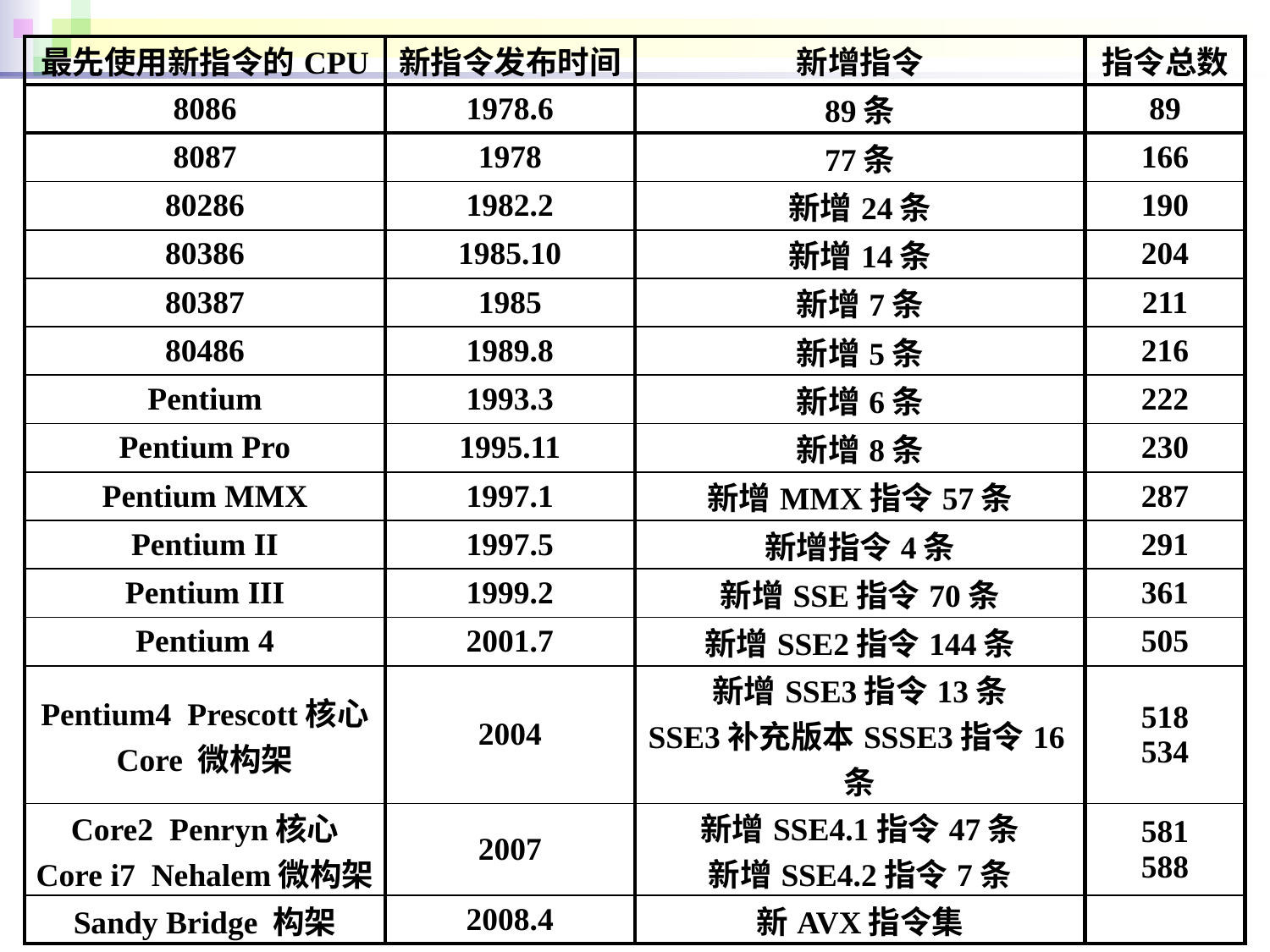

| 最先使用新指令的CPU | 新指令发布时间 | 新增指令 | 指令总数 |
| --- | --- | --- | --- |
| 8086 | 1978.6 | 89条 | 89 |
| 8087 | 1978 | 77条 | 166 |
| 80286 | 1982.2 | 新增24条 | 190 |
| 80386 | 1985.10 | 新增14条 | 204 |
| 80387 | 1985 | 新增7条 | 211 |
| 80486 | 1989.8 | 新增5条 | 216 |
| Pentium | 1993.3 | 新增6条 | 222 |
| Pentium Pro | 1995.11 | 新增8条 | 230 |
| Pentium MMX | 1997.1 | 新增MMX指令57条 | 287 |
| Pentium II | 1997.5 | 新增指令4条 | 291 |
| Pentium III | 1999.2 | 新增SSE指令70条 | 361 |
| Pentium 4 | 2001.7 | 新增SSE2指令144条 | 505 |
| Pentium4 Prescott核心 Core 微构架 | 2004 | 新增SSE3指令13条 SSE3补充版本SSSE3指令16条 | 518 534 |
| Core2 Penryn核心 Core i7 Nehalem微构架 | 2007 | 新增SSE4.1指令47条 新增SSE4.2指令7条 | 581 588 |
| Sandy Bridge 构架 | 2008.4 | 新AVX指令集 |  |
103